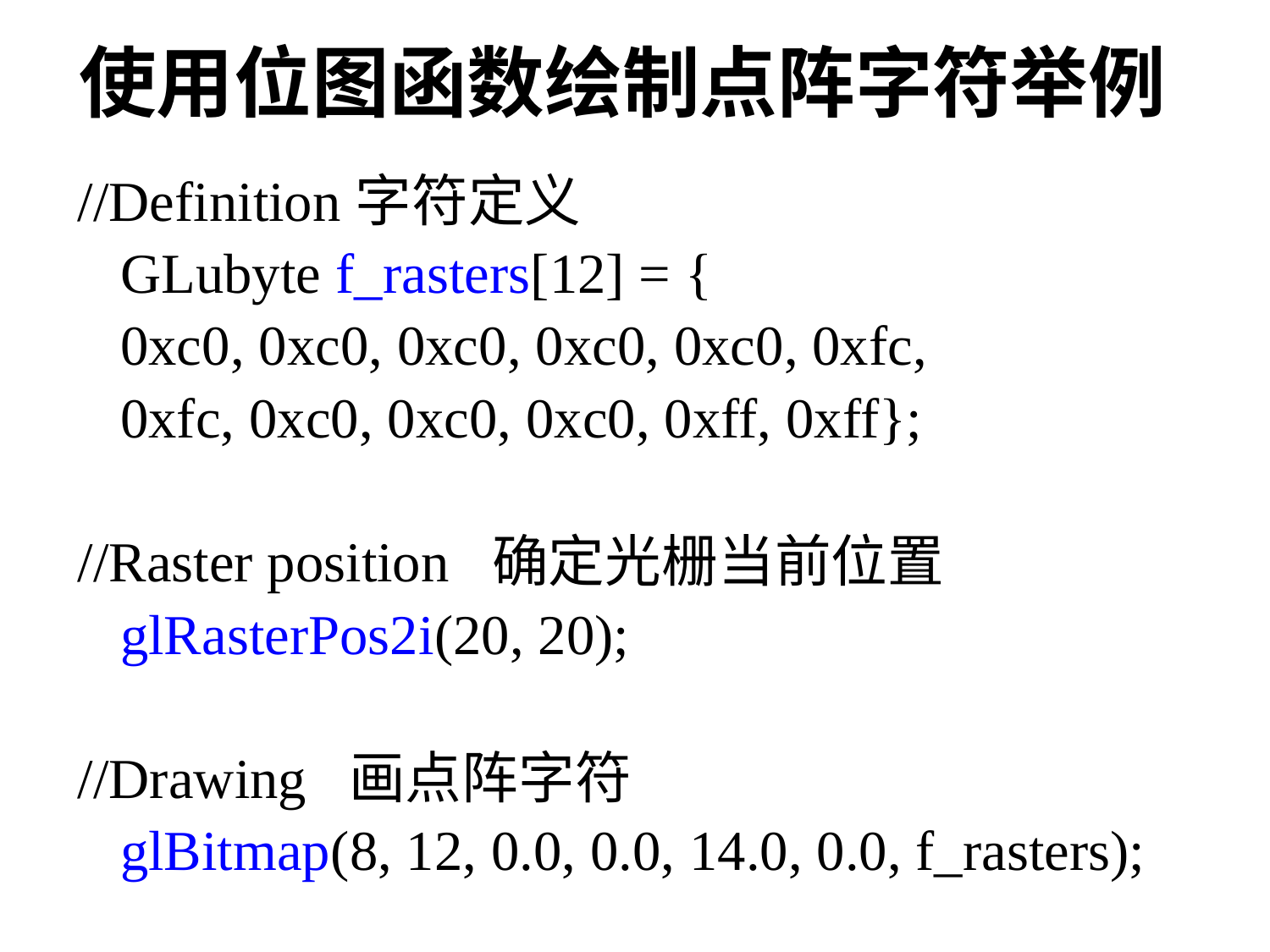

# 使用位图函数绘制点阵字符举例
//Definition字符定义
   GLubyte f_rasters[12] = {
   0xc0, 0xc0, 0xc0, 0xc0, 0xc0, 0xfc,
   0xfc, 0xc0, 0xc0, 0xc0, 0xff, 0xff};

//Raster position  确定光栅当前位置
   glRasterPos2i(20, 20);

//Drawing  画点阵字符
   glBitmap(8, 12, 0.0, 0.0, 14.0, 0.0, f_rasters);